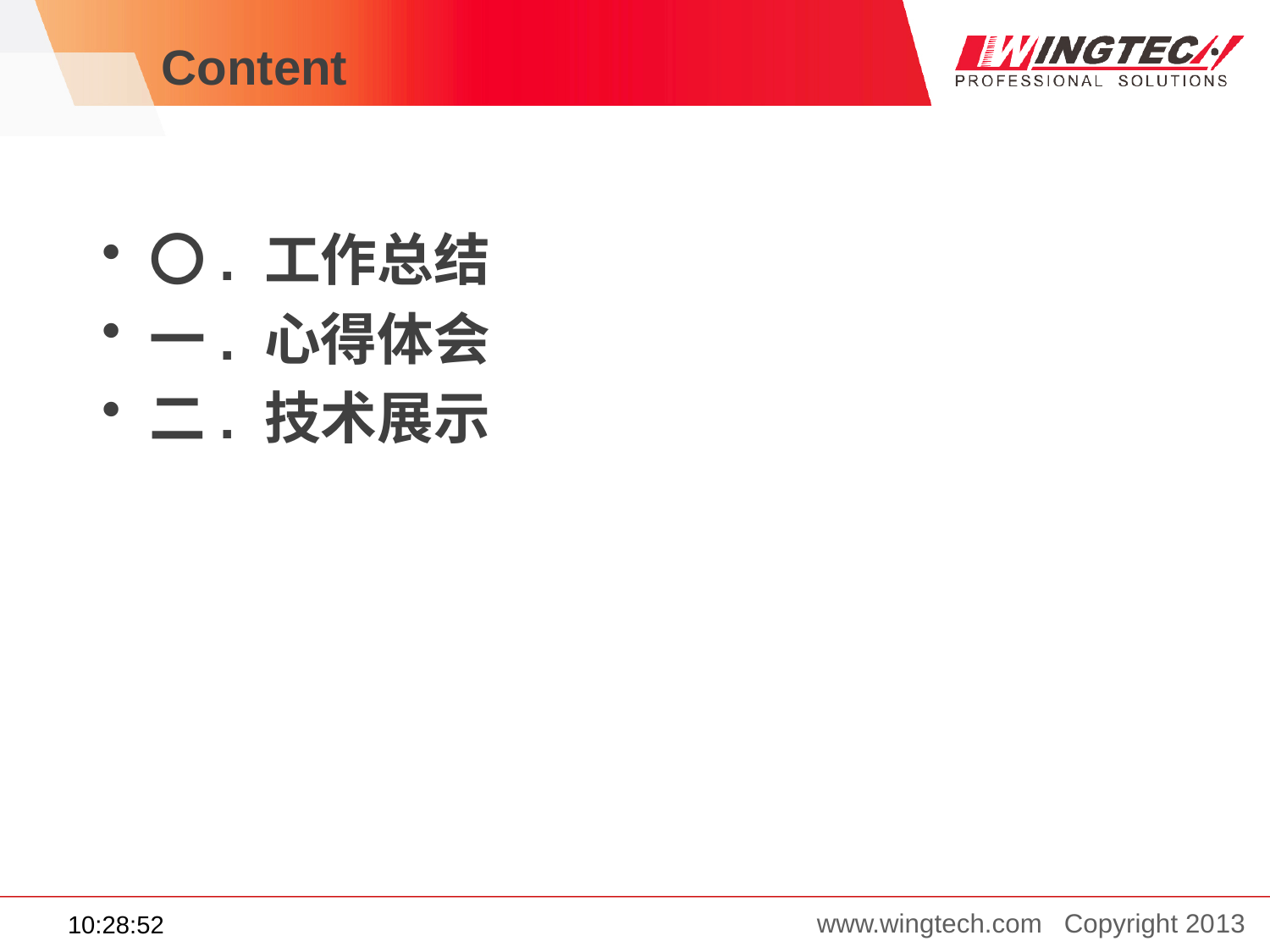

Content
〇. 工作总结
一. 心得体会
二. 技术展示